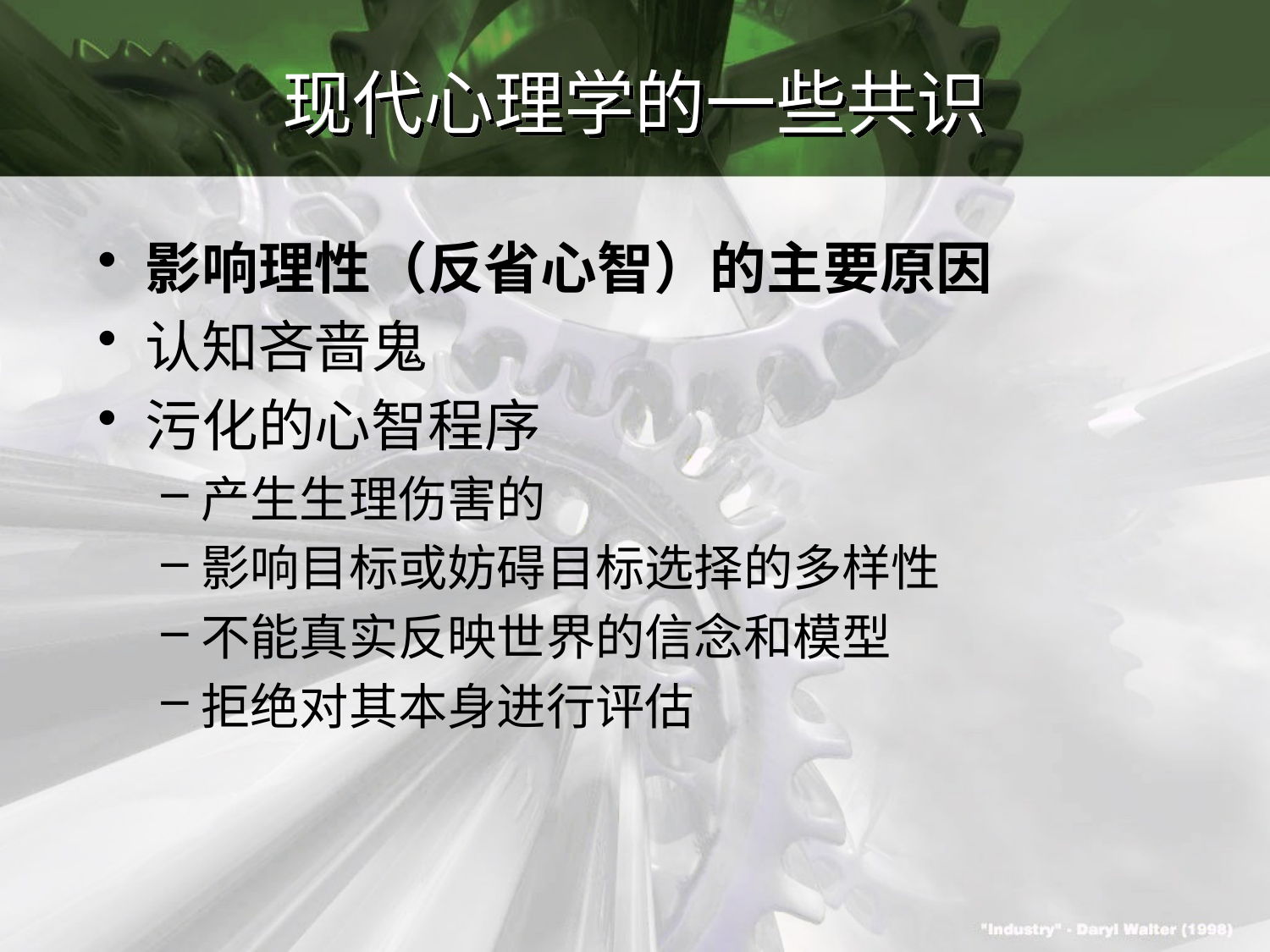

# 现代心理学的一些共识
影响理性（反省心智）的主要原因
认知吝啬鬼
污化的心智程序
产生生理伤害的
影响目标或妨碍目标选择的多样性
不能真实反映世界的信念和模型
拒绝对其本身进行评估